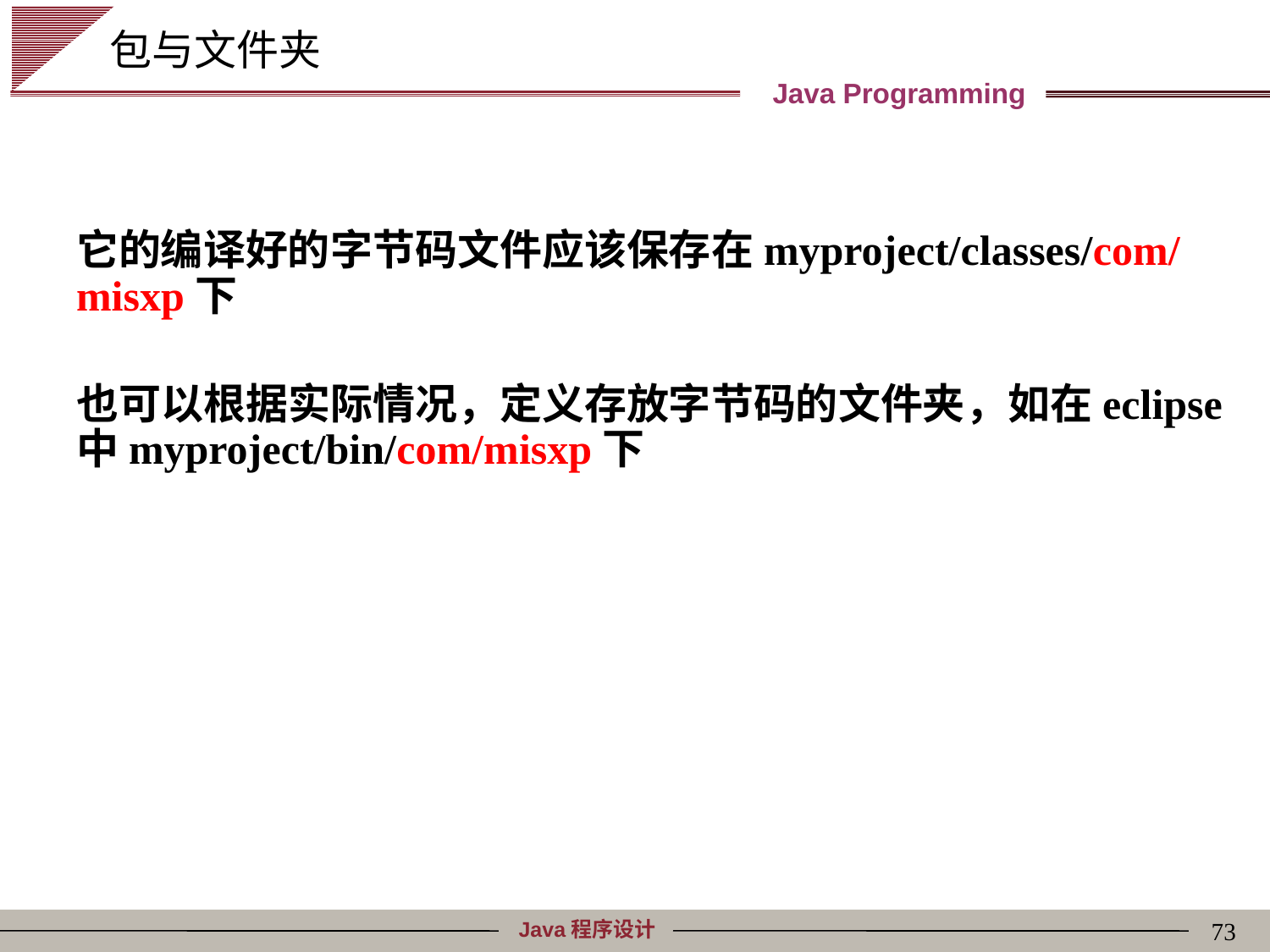

# 包与文件夹
它的编译好的字节码文件应该保存在myproject/classes/com/misxp下

也可以根据实际情况，定义存放字节码的文件夹，如在eclipse中myproject/bin/com/misxp下